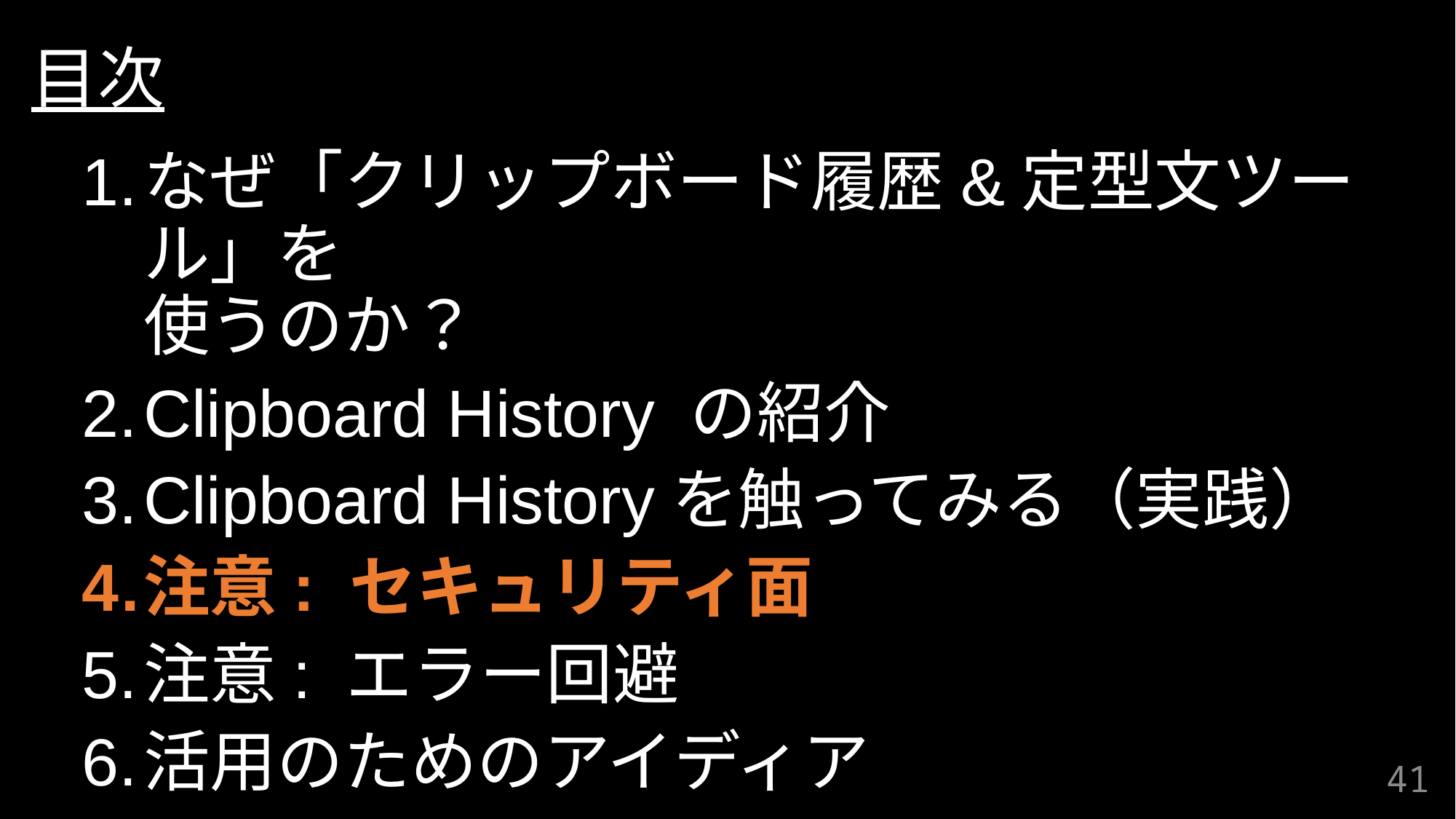

# 目次
なぜ「クリップボード履歴&定型文ツール」を
使うのか？
Clipboard History の紹介
Clipboard Historyを触ってみる（実践）
注意: セキュリティ面
注意: エラー回避
活用のためのアイディア
41